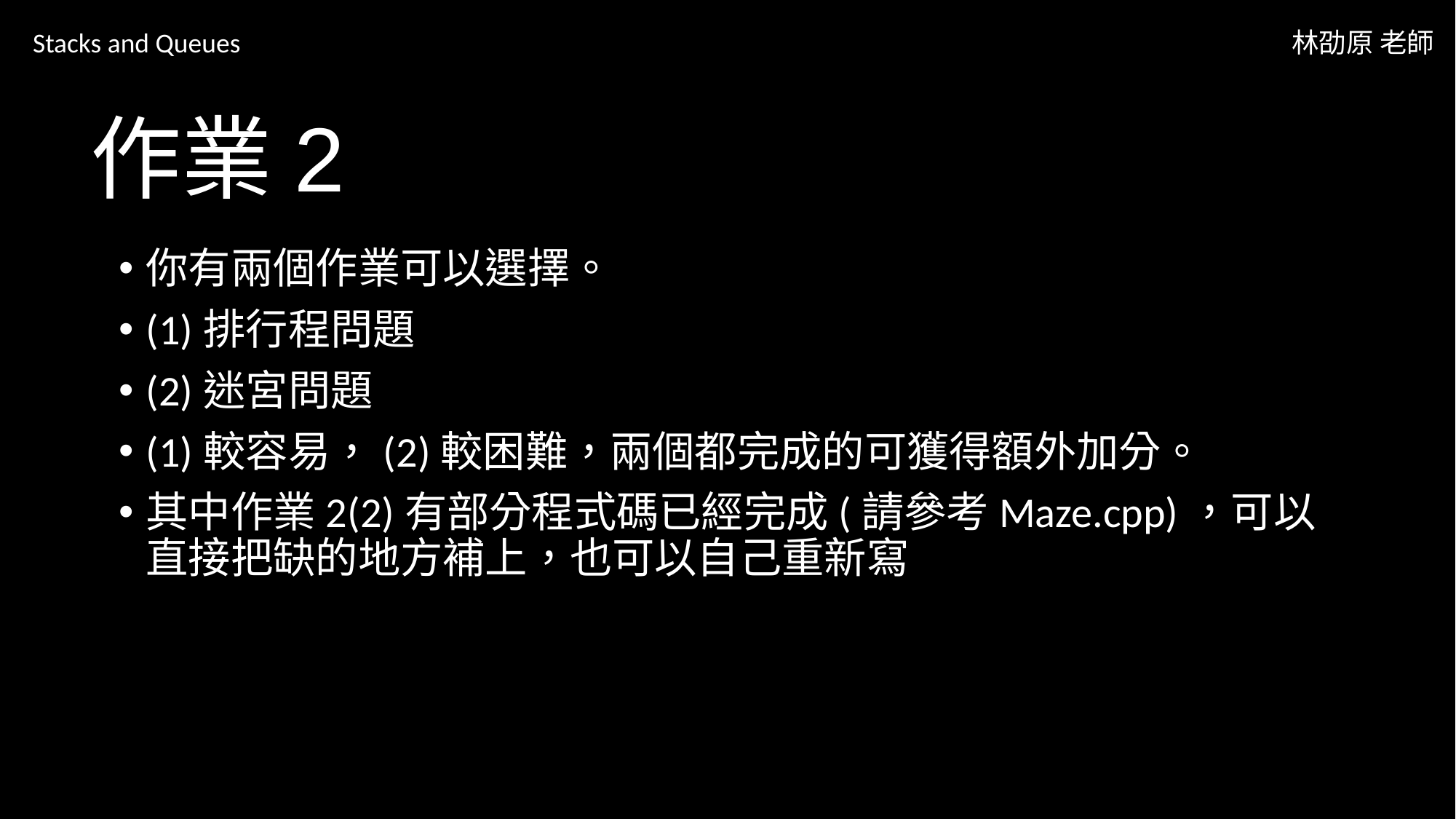

Stacks and Queues
林劭原 老師
# 作業2
你有兩個作業可以選擇。
(1)排行程問題
(2)迷宮問題
(1)較容易，(2)較困難，兩個都完成的可獲得額外加分。
其中作業2(2)有部分程式碼已經完成(請參考Maze.cpp)，可以直接把缺的地方補上，也可以自己重新寫